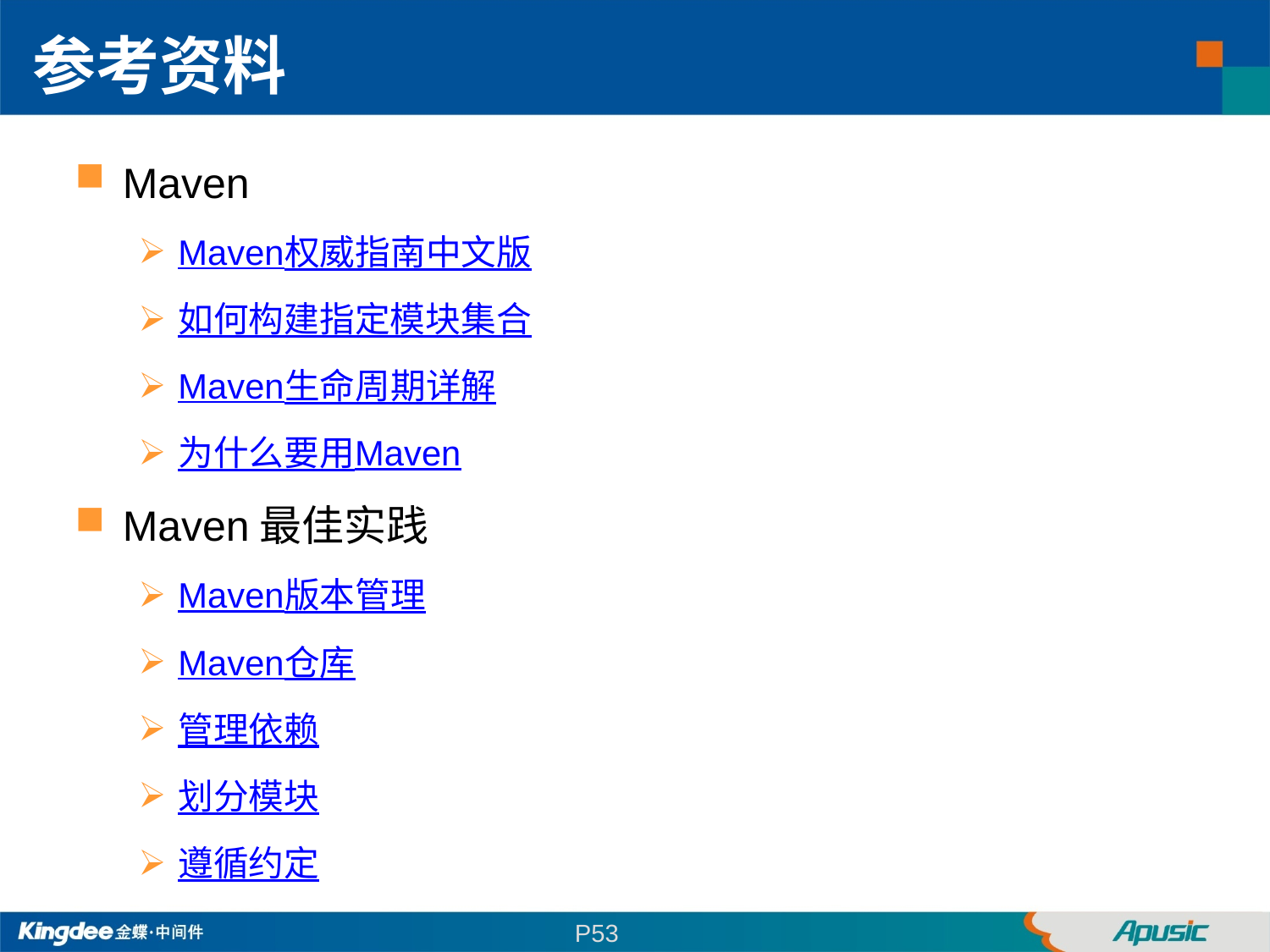

参考资料
Maven
Maven权威指南中文版
如何构建指定模块集合
Maven生命周期详解
为什么要用Maven
Maven最佳实践
Maven版本管理
Maven仓库
管理依赖
划分模块
遵循约定